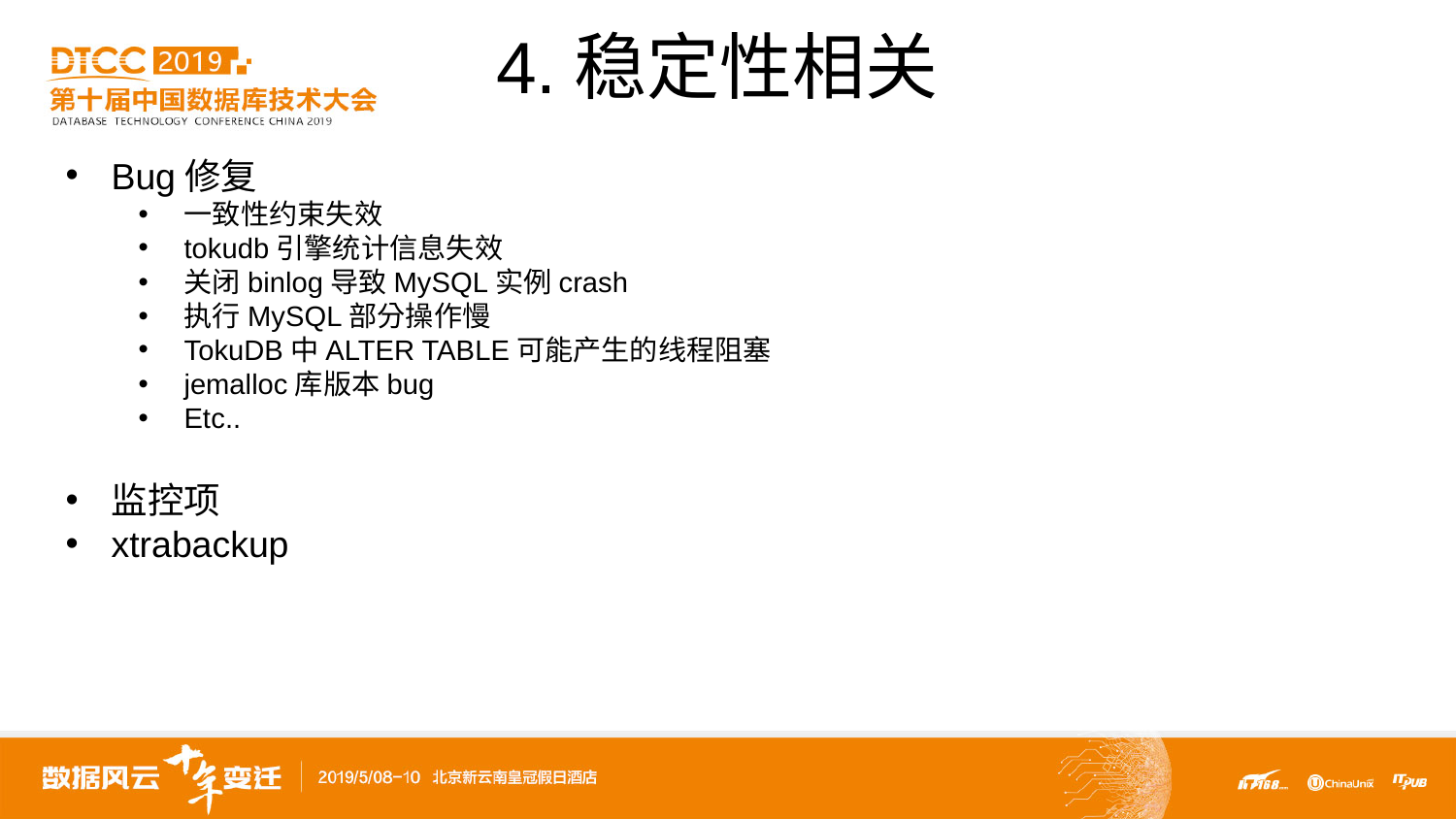

# 4.稳定性相关
Bug修复
一致性约束失效
tokudb引擎统计信息失效
关闭binlog导致MySQL实例crash
执行MySQL部分操作慢
TokuDB中ALTER TABLE可能产生的线程阻塞
jemalloc库版本bug
Etc..

监控项
xtrabackup